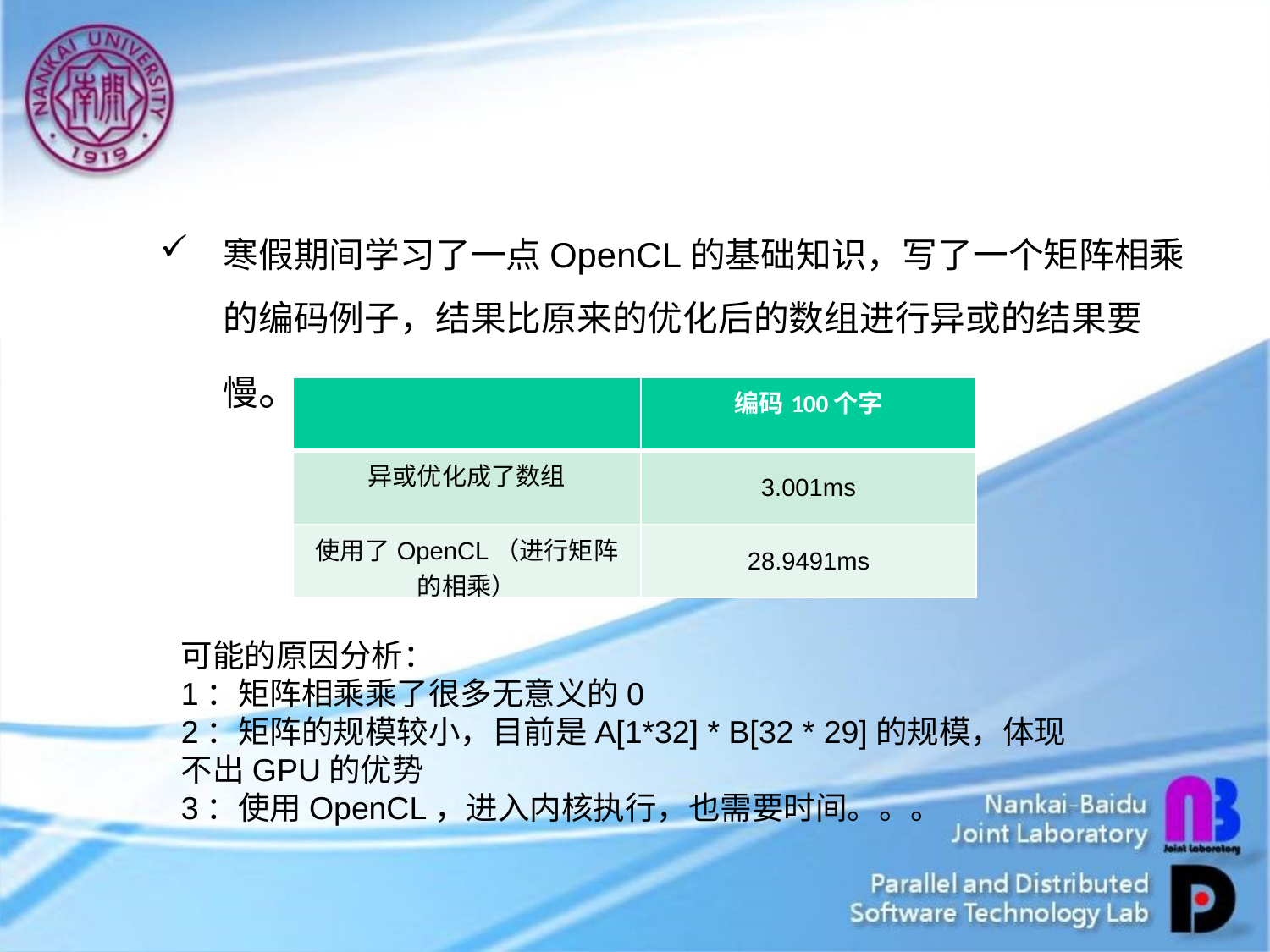

#
寒假期间学习了一点OpenCL的基础知识，写了一个矩阵相乘的编码例子，结果比原来的优化后的数组进行异或的结果要慢。

|  | 编码100个字 |
| --- | --- |
| 异或优化成了数组 | 3.001ms |
| 使用了OpenCL（进行矩阵的相乘） | 28.9491ms |
可能的原因分析：
1：矩阵相乘乘了很多无意义的0
2：矩阵的规模较小，目前是A[1*32] * B[32 * 29]的规模，体现不出GPU的优势
3：使用OpenCL，进入内核执行，也需要时间。。。